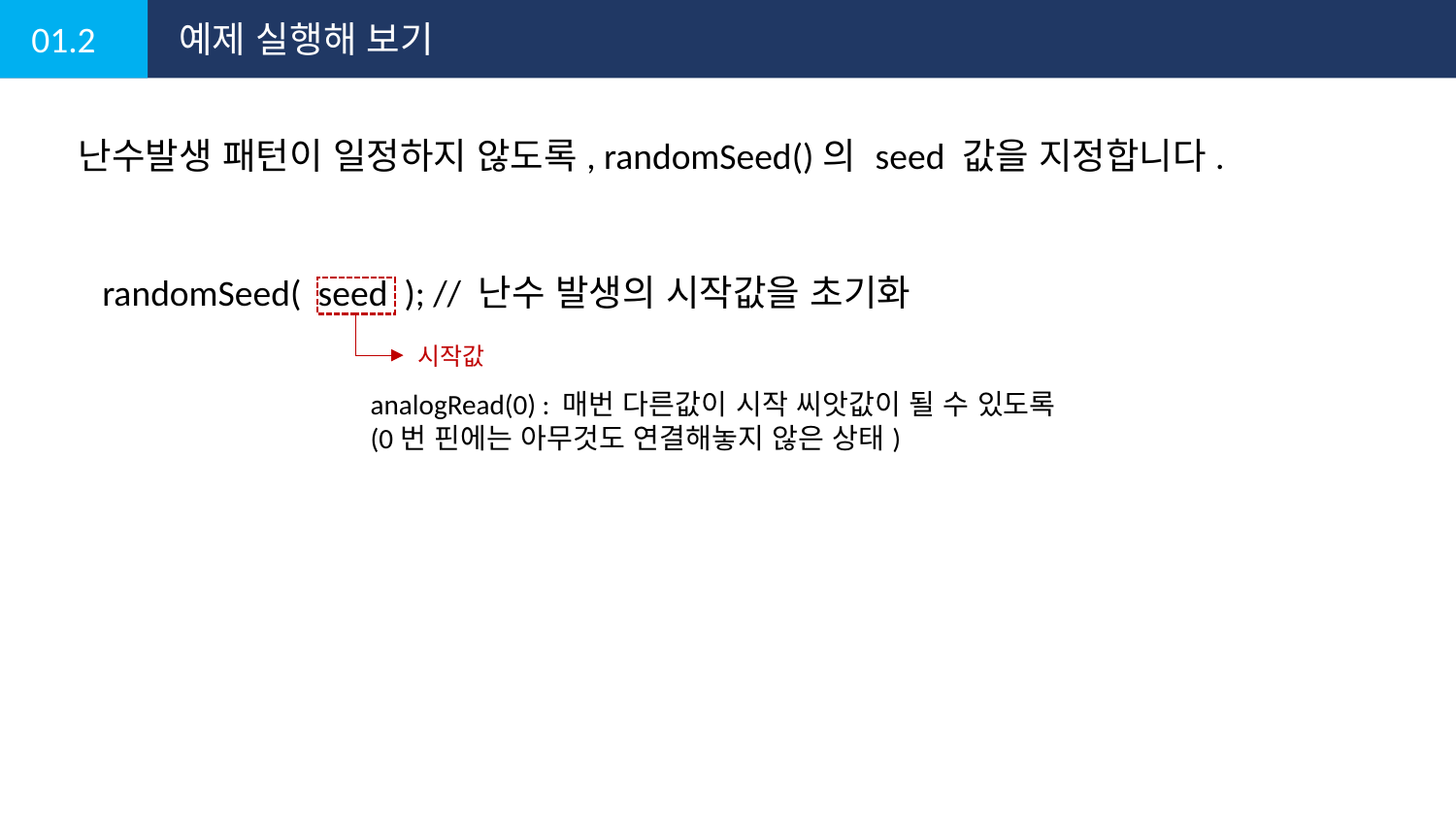

01.2
예제 실행해 보기
난수발생 패턴이 일정하지 않도록, randomSeed()의 seed 값을 지정합니다.
randomSeed(  seed  ); // 난수 발생의 시작값을 초기화

시작값
analogRead(0) : 매번 다른값이 시작 씨앗값이 될 수 있도록
(0번 핀에는 아무것도 연결해놓지 않은 상태)